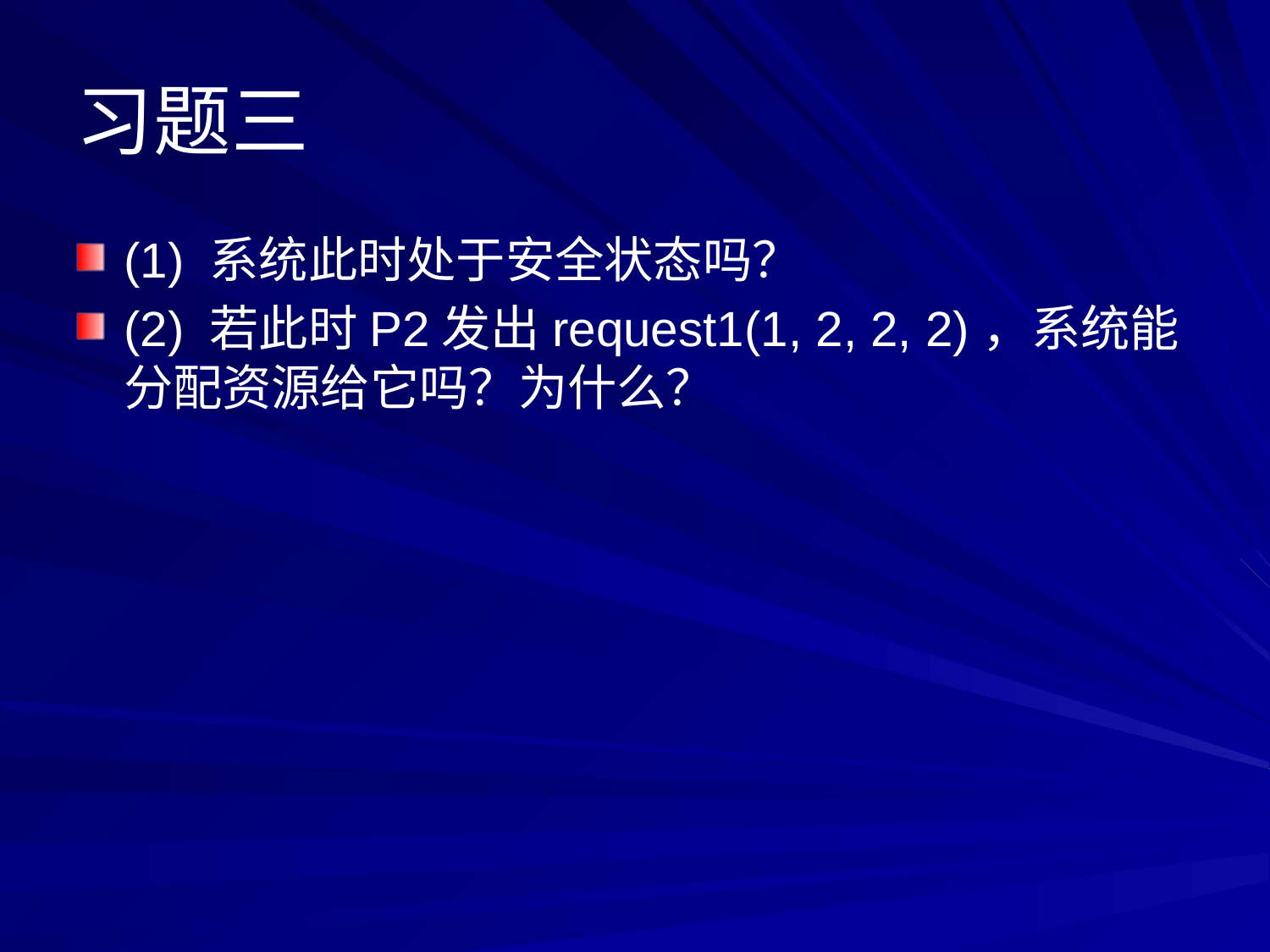

习题三
(1) 系统此时处于安全状态吗？
(2) 若此时P2发出request1(1, 2, 2, 2)，系统能分配资源给它吗？为什么？